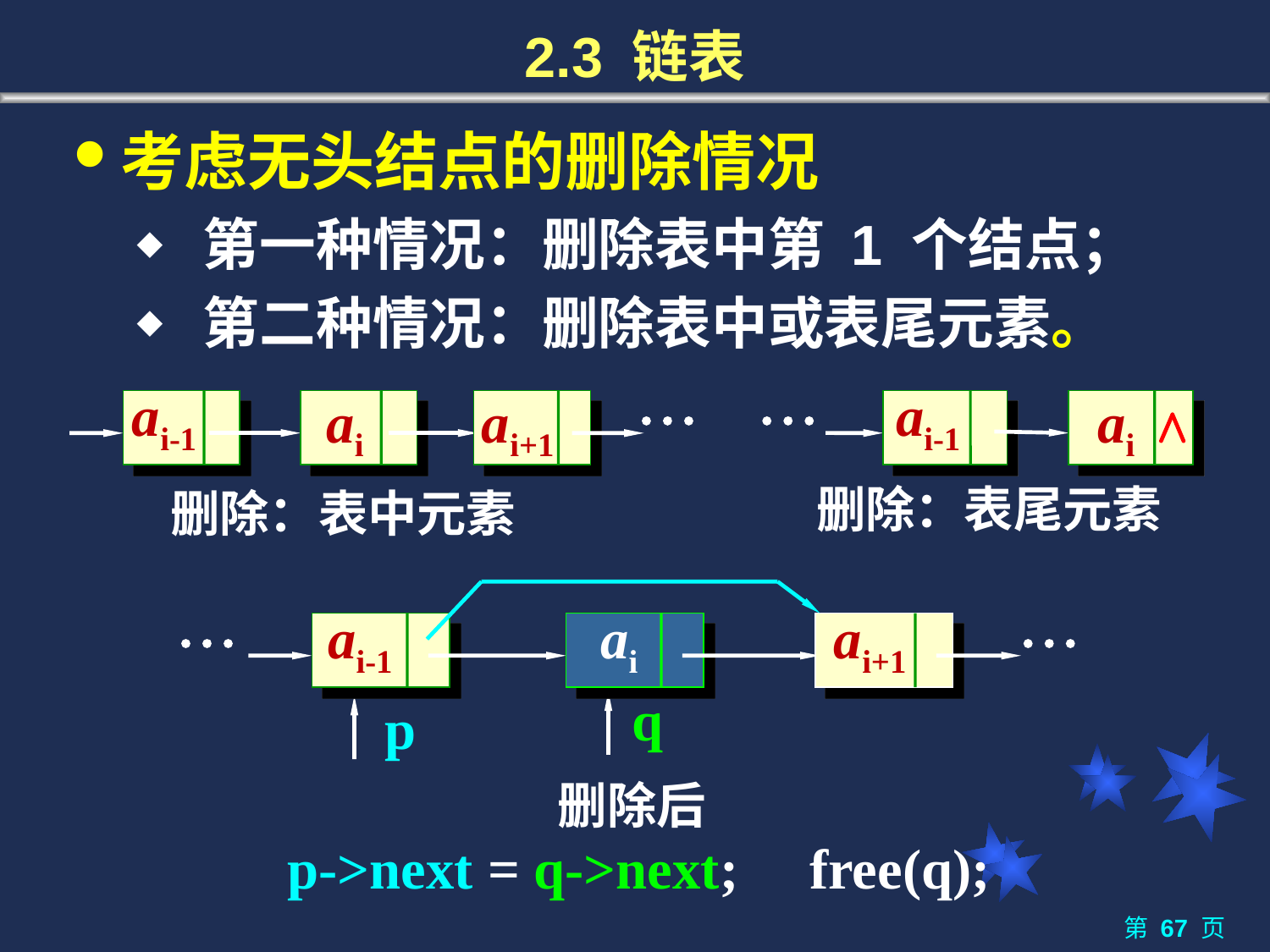

# 2.3 链表
考虑无头结点的删除情况
 第一种情况：删除表中第 1 个结点；
 第二种情况：删除表中或表尾元素。
…
ai-1
ai
ai+1

删除：表中元素
…
ai-1
ai

删除：表尾元素

…
…
ai-1
ai
ai+1

删除后
q

p

p->next = q->next;     free(q);
第 67 页